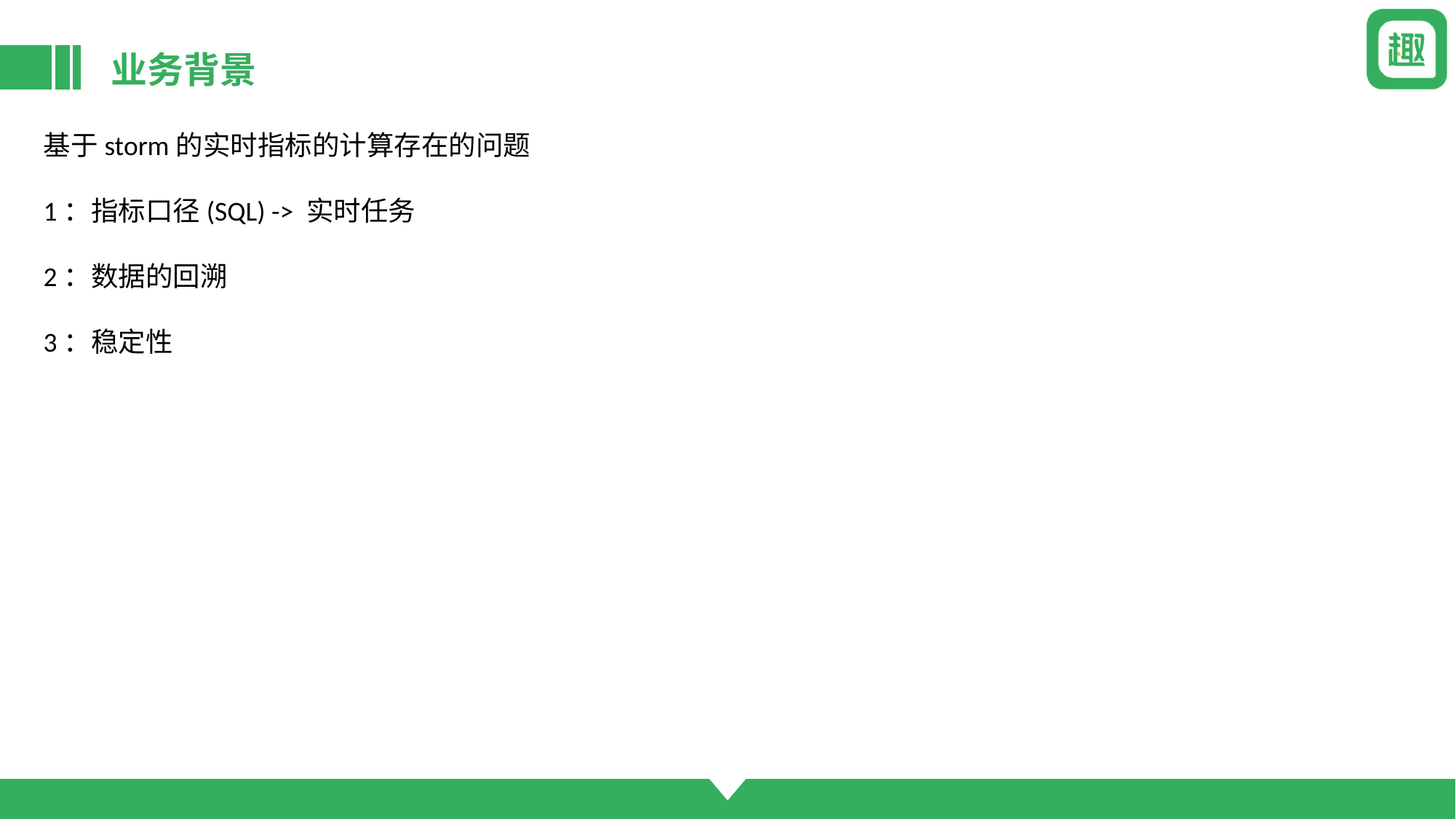

# 业务背景
基于storm的实时指标的计算存在的问题

1：指标口径(SQL) -> 实时任务

2：数据的回溯

3：稳定性